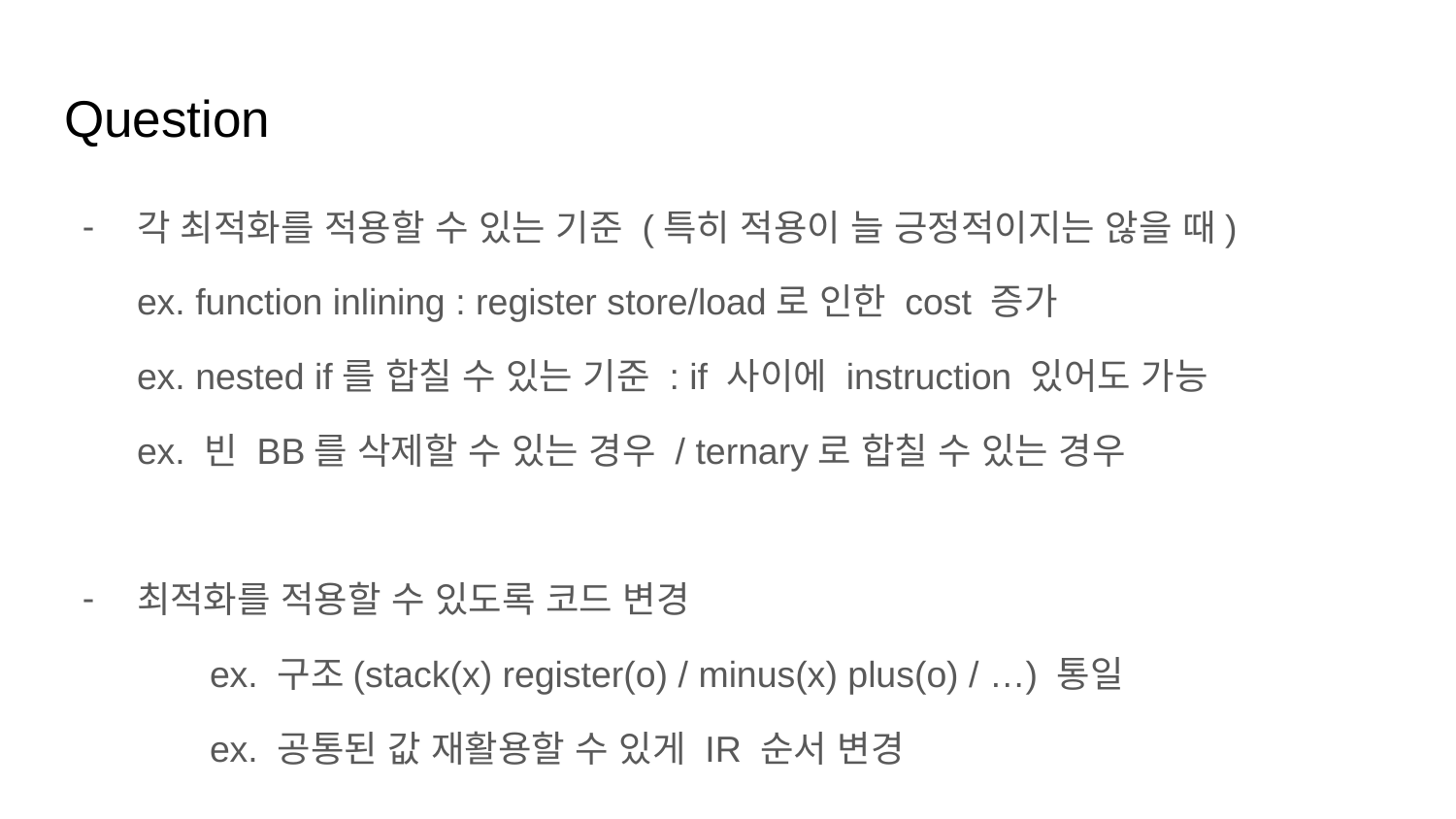

# Question
각 최적화를 적용할 수 있는 기준 (특히 적용이 늘 긍정적이지는 않을 때)
ex. function inlining : register store/load로 인한 cost 증가
ex. nested if를 합칠 수 있는 기준 : if 사이에 instruction 있어도 가능
ex. 빈 BB를 삭제할 수 있는 경우 / ternary로 합칠 수 있는 경우

최적화를 적용할 수 있도록 코드 변경
	ex. 구조(stack(x) register(o) / minus(x) plus(o) / …) 통일
	ex. 공통된 값 재활용할 수 있게 IR 순서 변경